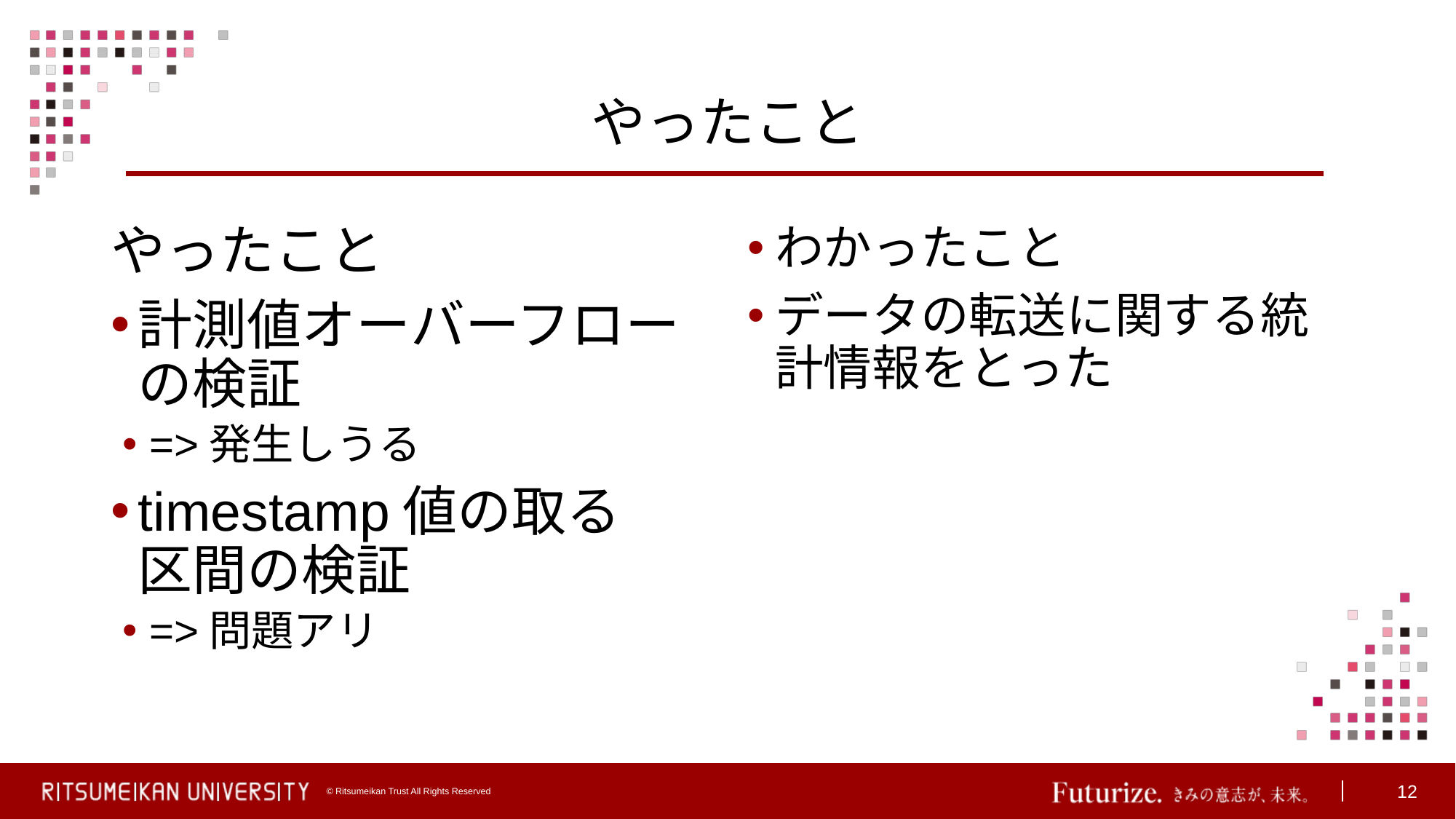

# やったこと
やったこと
計測値オーバーフローの検証
=>発生しうる
timestamp値の取る
区間の検証
=>問題アリ
わかったこと
データの転送に関する統計情報をとった